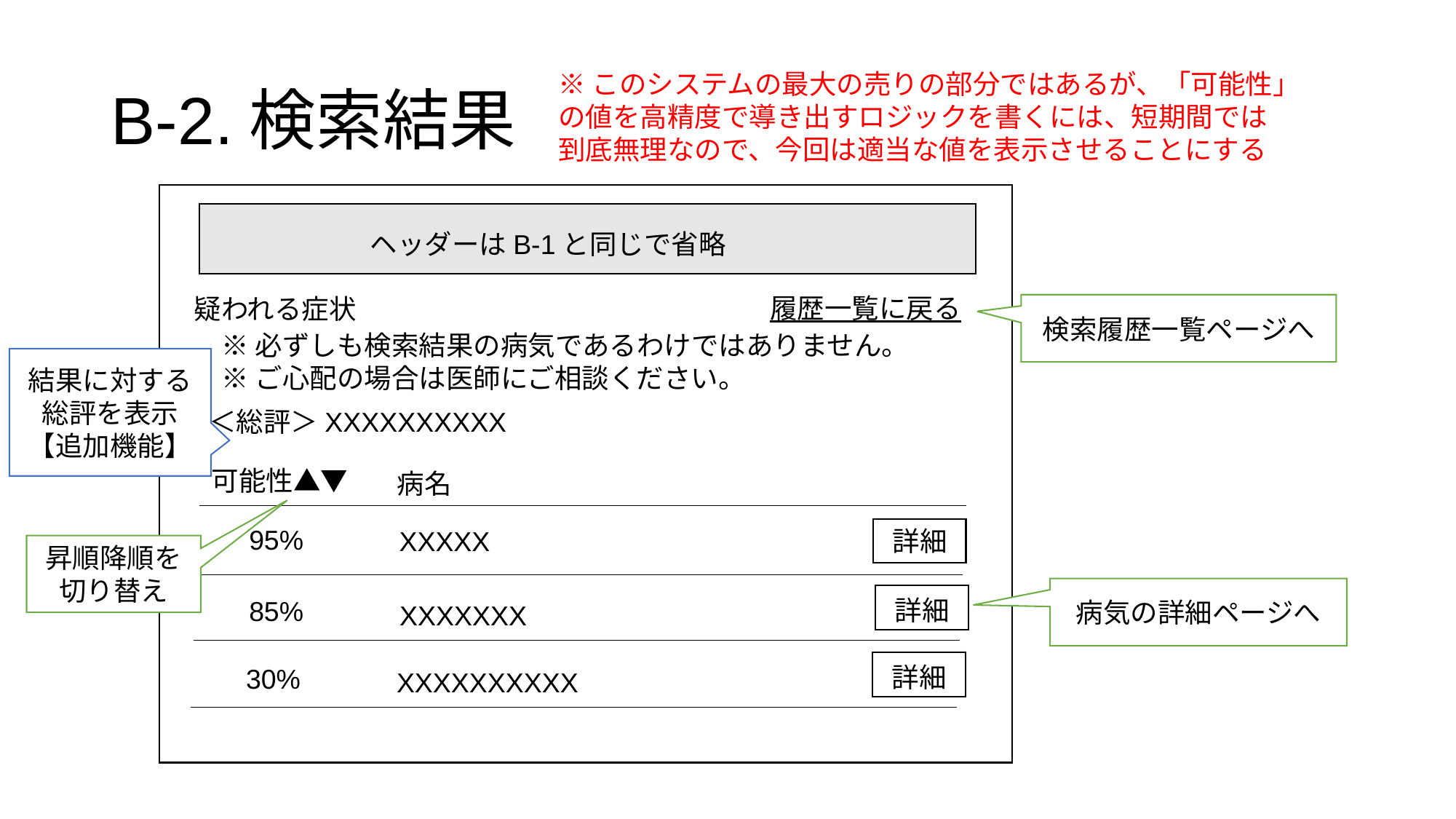

# B-2.検索結果
※このシステムの最大の売りの部分ではあるが、「可能性」
の値を高精度で導き出すロジックを書くには、短期間では
到底無理なので、今回は適当な値を表示させることにする

ヘッダーはB-1と同じで省略
履歴一覧に戻る
疑われる症状
検索履歴一覧ページへ
※必ずしも検索結果の病気であるわけではありません。
※ご心配の場合は医師にご相談ください。
結果に対する
総評を表示
【追加機能】
＜総評＞XXXXXXXXXX
可能性▲▼
病名
95%
XXXXX

詳細
昇順降順を
切り替え
病気の詳細ページへ

詳細
85%
XXXXXXX

詳細
30%
XXXXXXXXXX